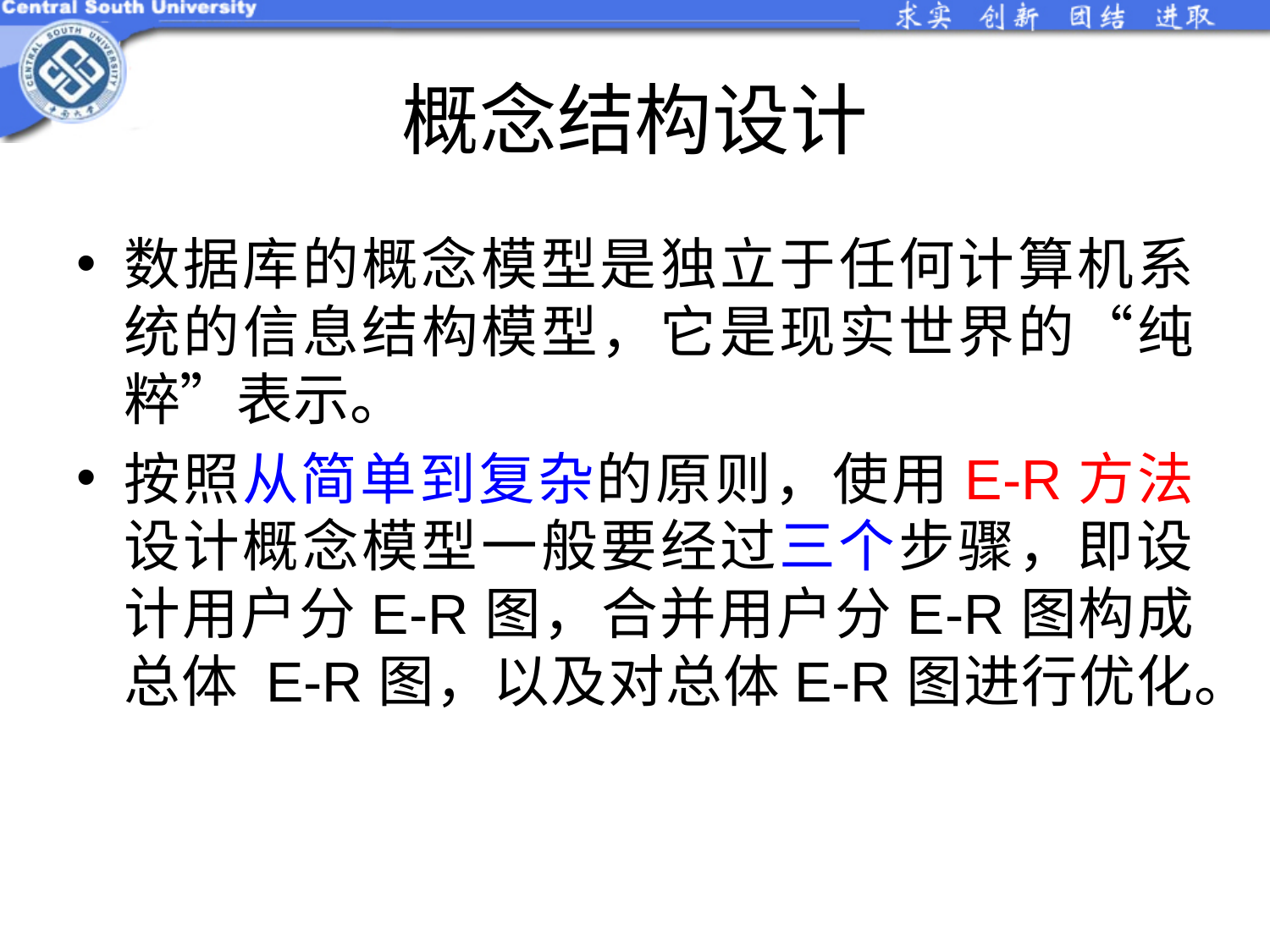

# 概念结构设计
数据库的概念模型是独立于任何计算机系统的信息结构模型，它是现实世界的“纯粹”表示。
按照从简单到复杂的原则，使用E-R方法设计概念模型一般要经过三个步骤，即设计用户分E-R图，合并用户分E-R图构成总体 E-R图，以及对总体E-R图进行优化。